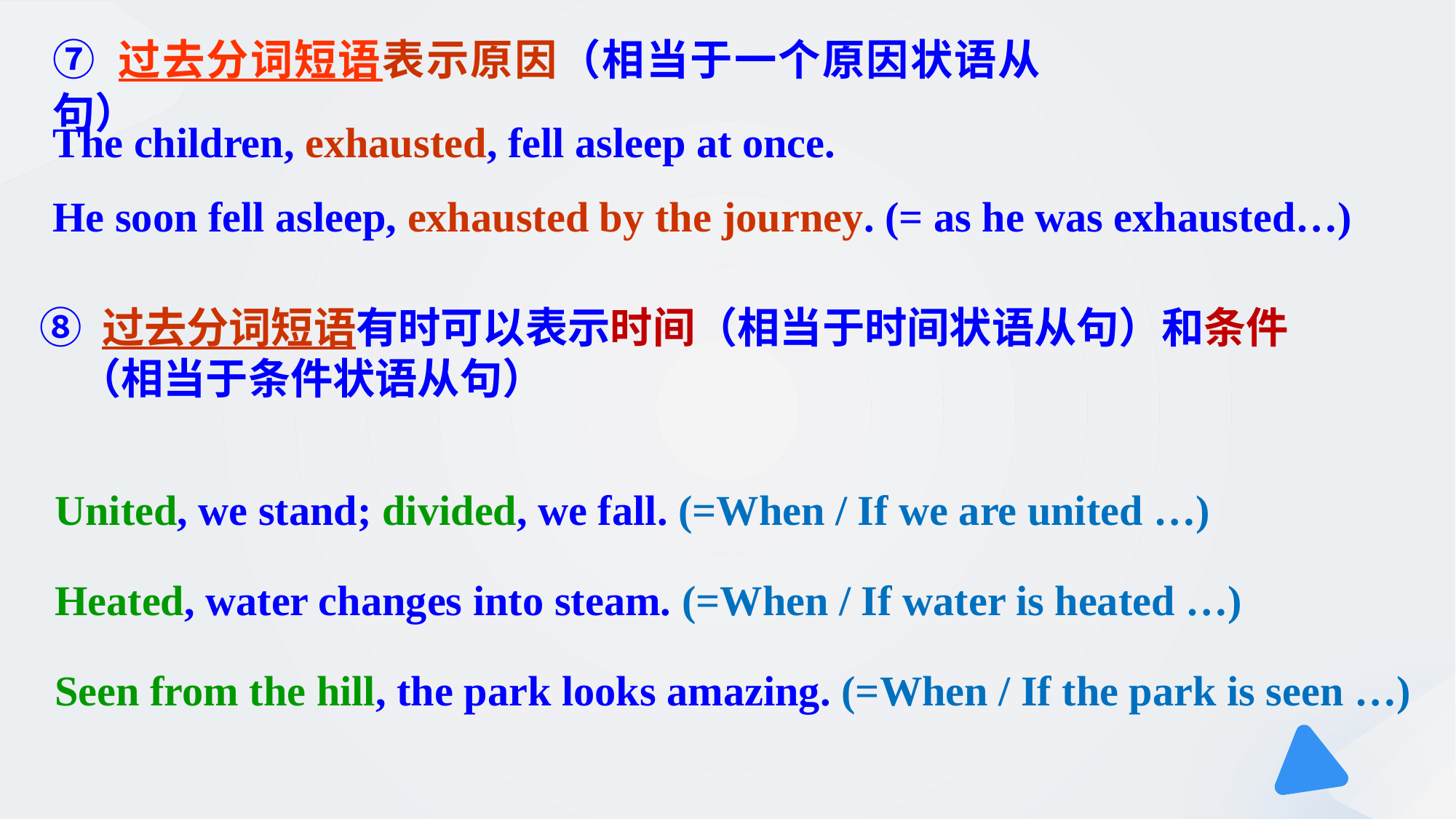

⑦ 过去分词短语表示原因（相当于一个原因状语从句）
The children, exhausted, fell asleep at once.
He soon fell asleep, exhausted by the journey. (= as he was exhausted…)
⑧ 过去分词短语有时可以表示时间（相当于时间状语从句）和条件
   （相当于条件状语从句）
United, we stand; divided, we fall. (=When / If we are united …)
Heated, water changes into steam. (=When / If water is heated …)
Seen from the hill, the park looks amazing. (=When / If the park is seen …)